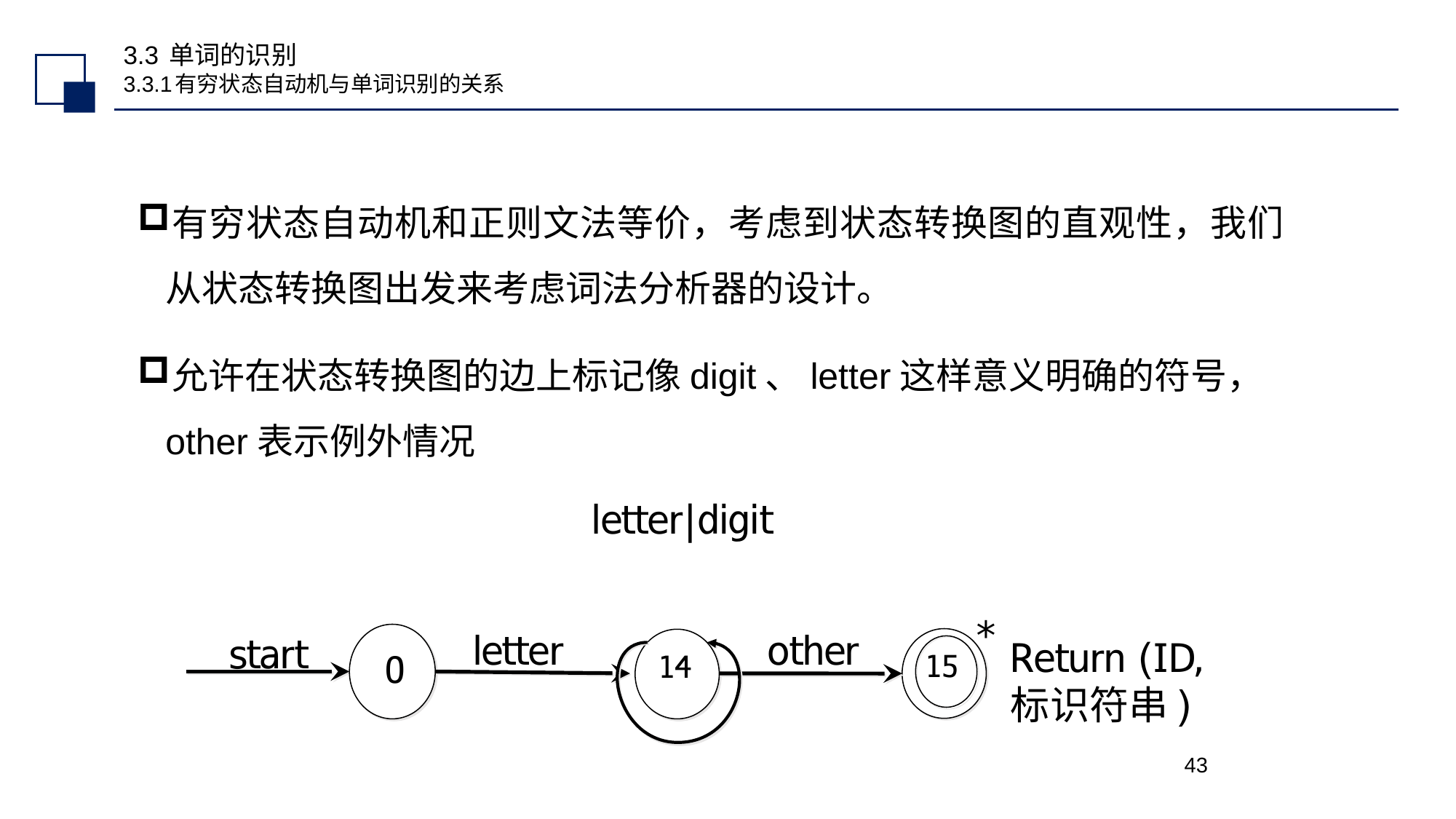

# 3.3 单词的识别 3.3.1有穷状态自动机与单词识别的关系
有穷状态自动机和正则文法等价，考虑到状态转换图的直观性，我们从状态转换图出发来考虑词法分析器的设计。
允许在状态转换图的边上标记像digit、letter这样意义明确的符号，other表示例外情况
letter|digit
*
letter
other
 0
start
Return (ID, 标识符串)
15
14

43